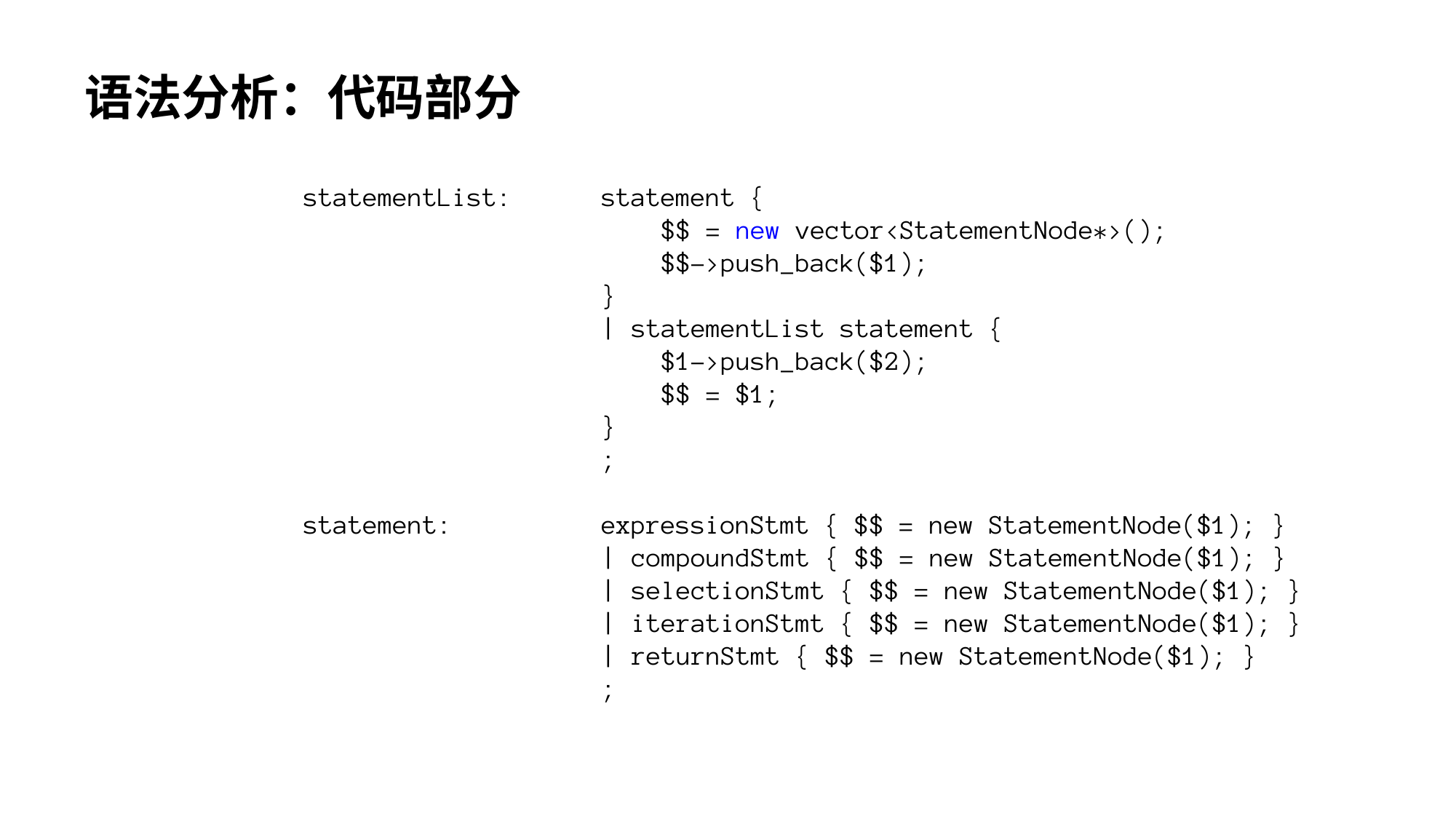

语法分析：代码部分
statementList:      statement {
                        $$ = new vector<StatementNode*>();
                        $$->push_back($1);
                    }
                    | statementList statement {
                        $1->push_back($2);
                        $$ = $1;
                    }
                    ;
statement:          expressionStmt { $$ = new StatementNode($1); }
                    | compoundStmt { $$ = new StatementNode($1); }
                    | selectionStmt { $$ = new StatementNode($1); }
                    | iterationStmt { $$ = new StatementNode($1); }
                    | returnStmt { $$ = new StatementNode($1); }
                    ;